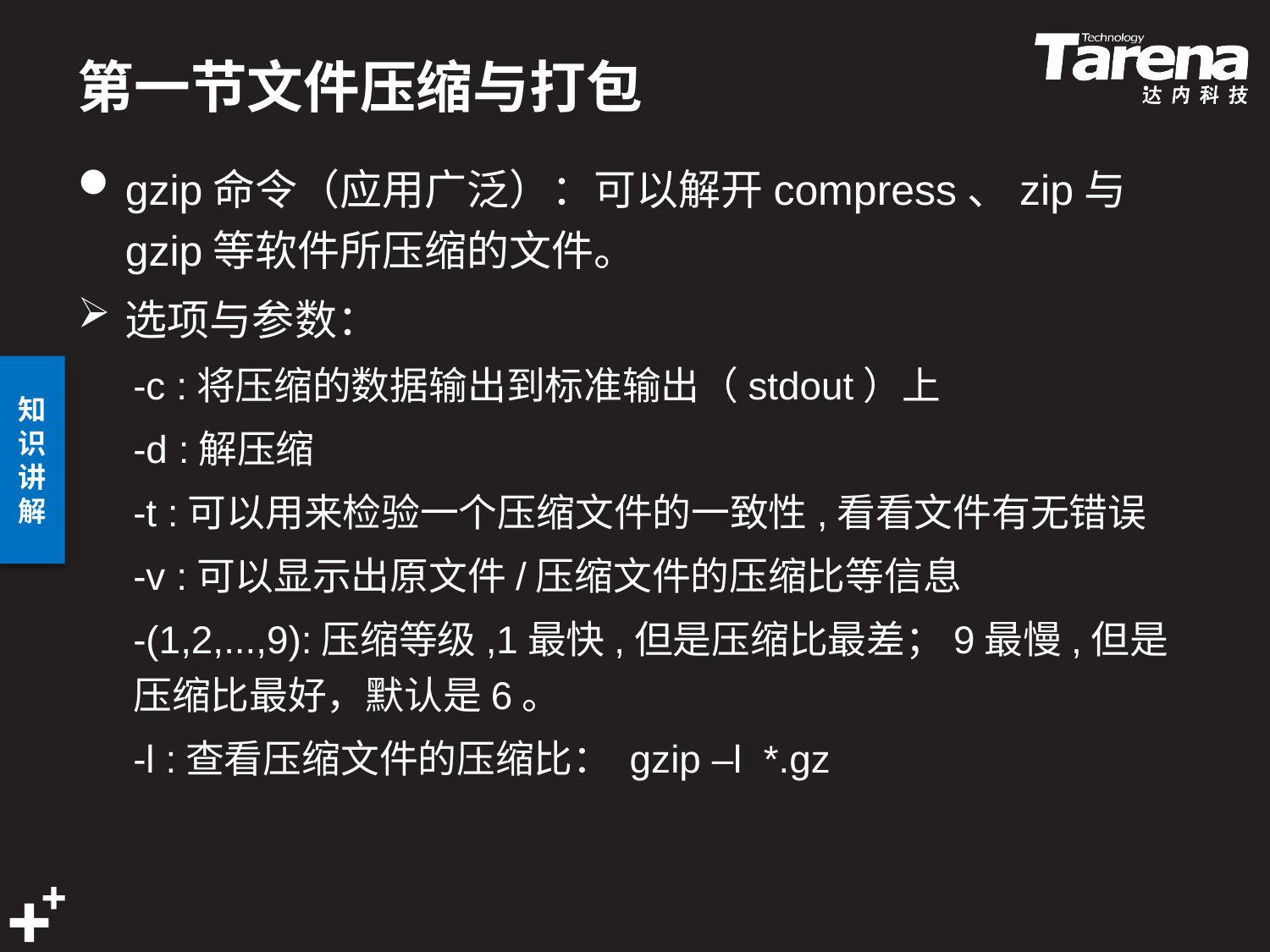

# 第一节文件压缩与打包
gzip命令（应用广泛）：可以解开compress、zip与gzip等软件所压缩的文件。
选项与参数：
-c :将压缩的数据输出到标准输出（stdout）上
-d :解压缩
-t :可以用来检验一个压缩文件的一致性,看看文件有无错误
-v :可以显示出原文件/压缩文件的压缩比等信息
-(1,2,...,9):压缩等级,1最快,但是压缩比最差；9最慢,但是压缩比最好，默认是6。
-l :查看压缩文件的压缩比： gzip –l  *.gz